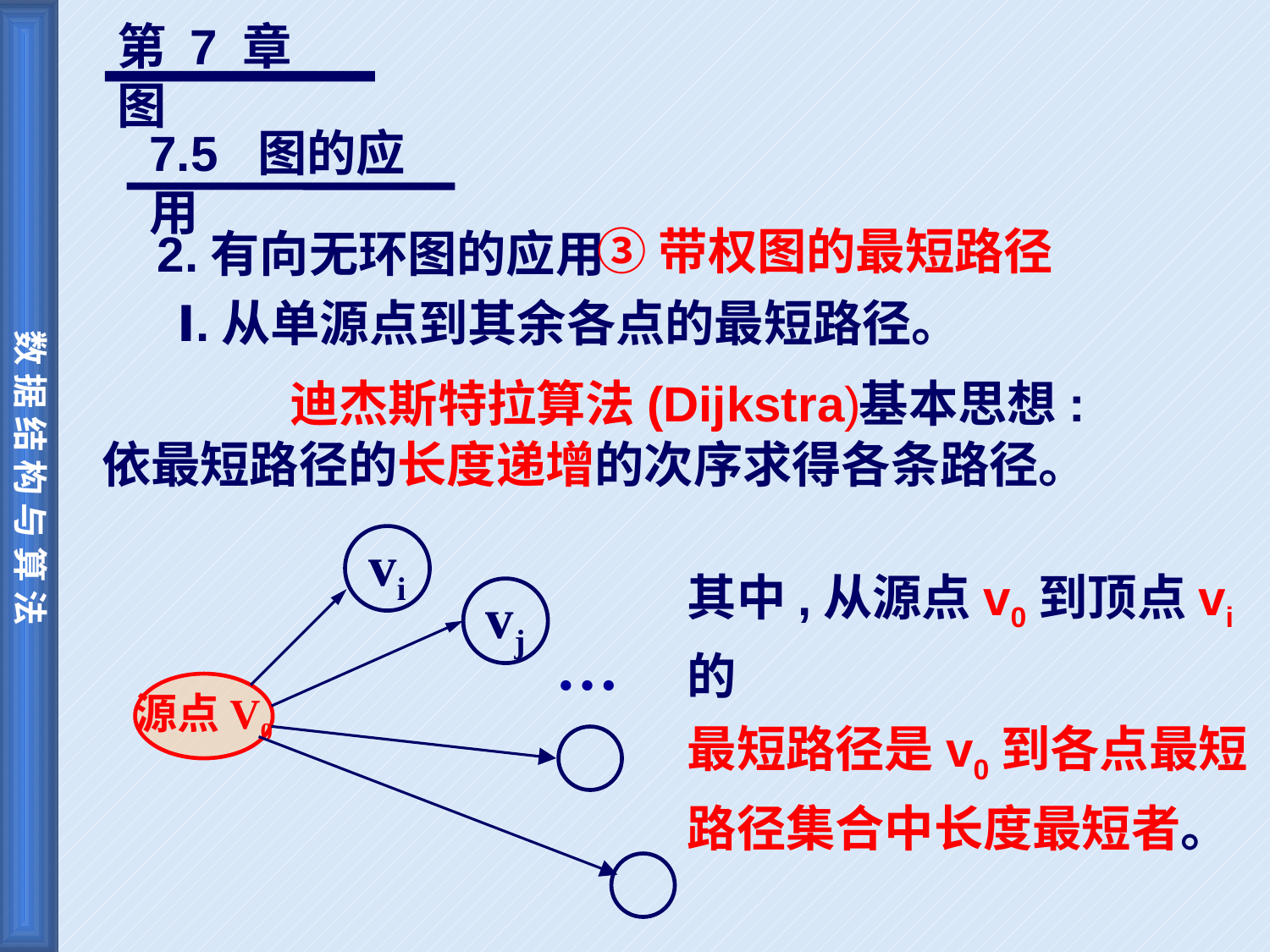

第 7 章  图

7.5  图的应用

③带权图的最短路径
2.有向无环图的应用
Ⅰ.从单源点到其余各点的最短路径。
迪杰斯特拉算法(Dijkstra)
基本思想:
依最短路径的长度递增的次序求得各条路径。
vi
其中,从源点v0到顶点vi的
最短路径是v0到各点最短
路径集合中长度最短者。
vj

…
源点V0

25